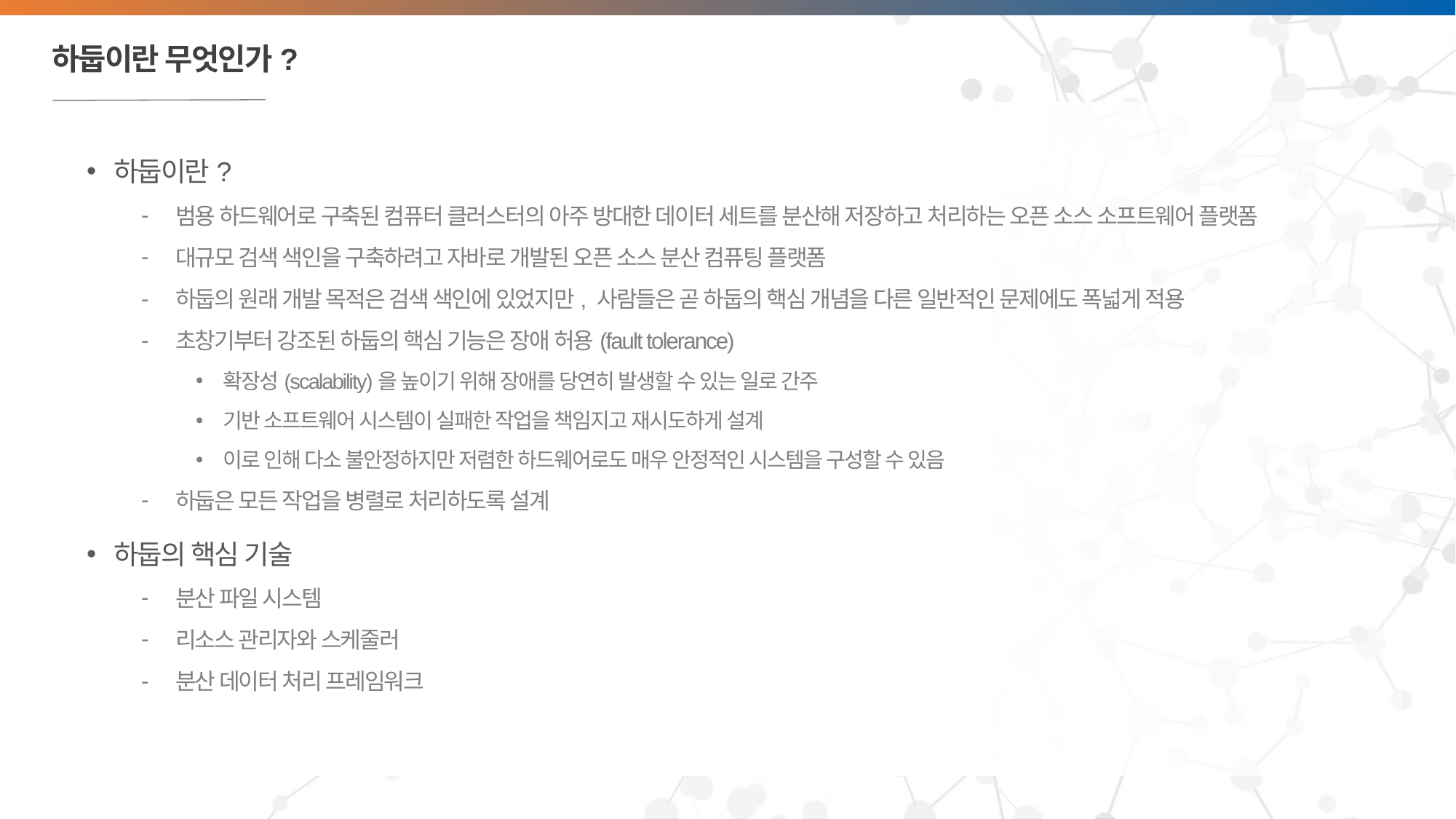

# 하둡이란 무엇인가?

하둡이란?
범용 하드웨어로 구축된 컴퓨터 클러스터의 아주 방대한 데이터 세트를 분산해 저장하고 처리하는 오픈 소스 소프트웨어 플랫폼
대규모 검색 색인을 구축하려고 자바로 개발된 오픈 소스 분산 컴퓨팅 플랫폼
하둡의 원래 개발 목적은 검색 색인에 있었지만, 사람들은 곧 하둡의 핵심 개념을 다른 일반적인 문제에도 폭넓게 적용
초창기부터 강조된 하둡의 핵심 기능은 장애 허용(fault tolerance)
확장성(scalability)을 높이기 위해 장애를 당연히 발생할 수 있는 일로 간주
기반 소프트웨어 시스템이 실패한 작업을 책임지고 재시도하게 설계
이로 인해 다소 불안정하지만 저렴한 하드웨어로도 매우 안정적인 시스템을 구성할 수 있음
하둡은 모든 작업을 병렬로 처리하도록 설계
하둡의 핵심 기술
분산 파일 시스템
리소스 관리자와 스케줄러
분산 데이터 처리 프레임워크